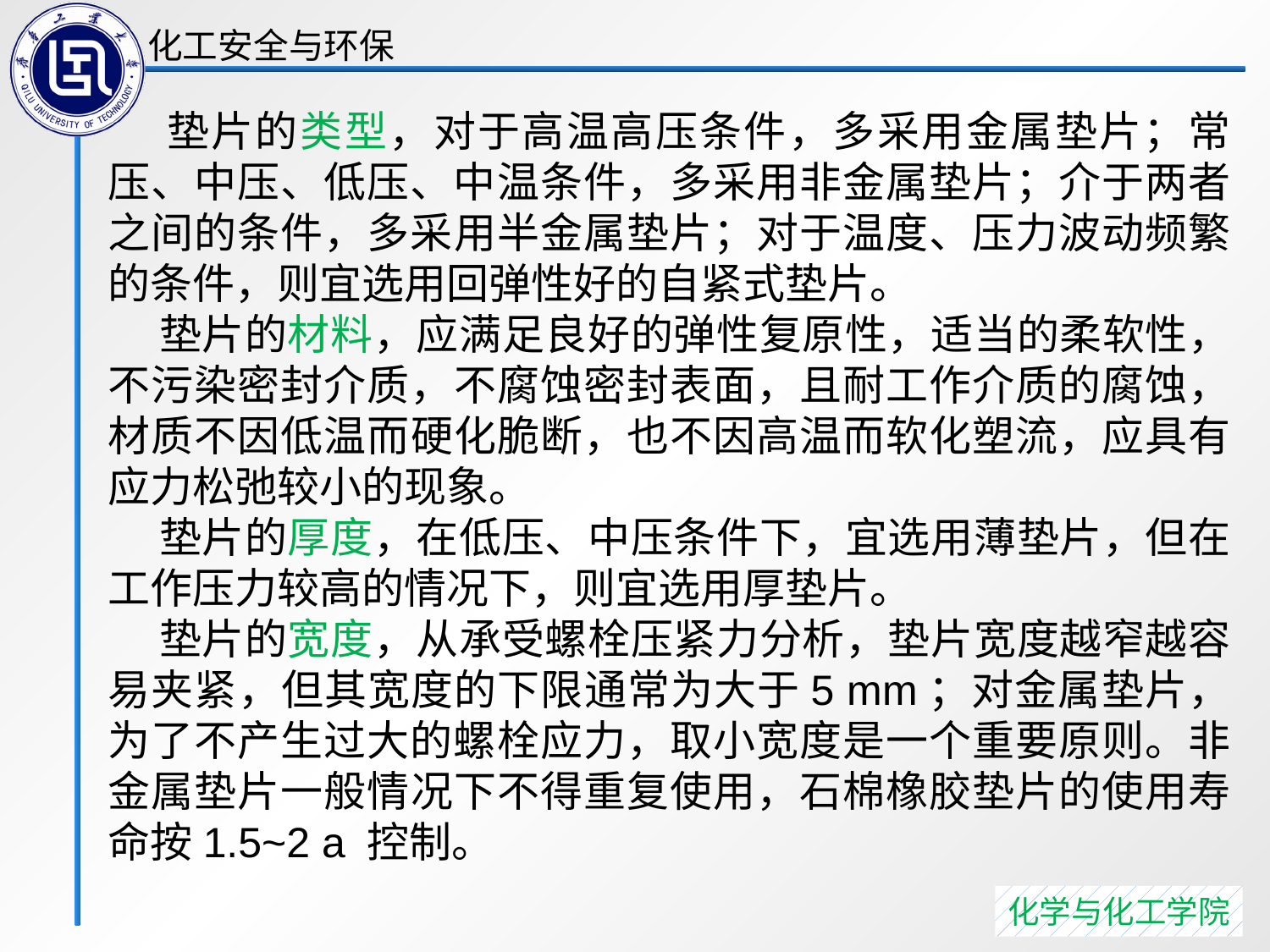

垫片的类型，对于高温高压条件，多采用金属垫片；常压、中压、低压、中温条件，多采用非金属垫片；介于两者之间的条件，多采用半金属垫片；对于温度、压力波动频繁的条件，则宜选用回弹性好的自紧式垫片。
    垫片的材料，应满足良好的弹性复原性，适当的柔软性，不污染密封介质，不腐蚀密封表面，且耐工作介质的腐蚀，材质不因低温而硬化脆断，也不因高温而软化塑流，应具有应力松弛较小的现象。
    垫片的厚度，在低压、中压条件下，宜选用薄垫片，但在工作压力较高的情况下，则宜选用厚垫片。
    垫片的宽度，从承受螺栓压紧力分析，垫片宽度越窄越容易夹紧，但其宽度的下限通常为大于5 mm；对金属垫片，为了不产生过大的螺栓应力，取小宽度是一个重要原则。非金属垫片一般情况下不得重复使用，石棉橡胶垫片的使用寿命按1.5~2 a 控制。